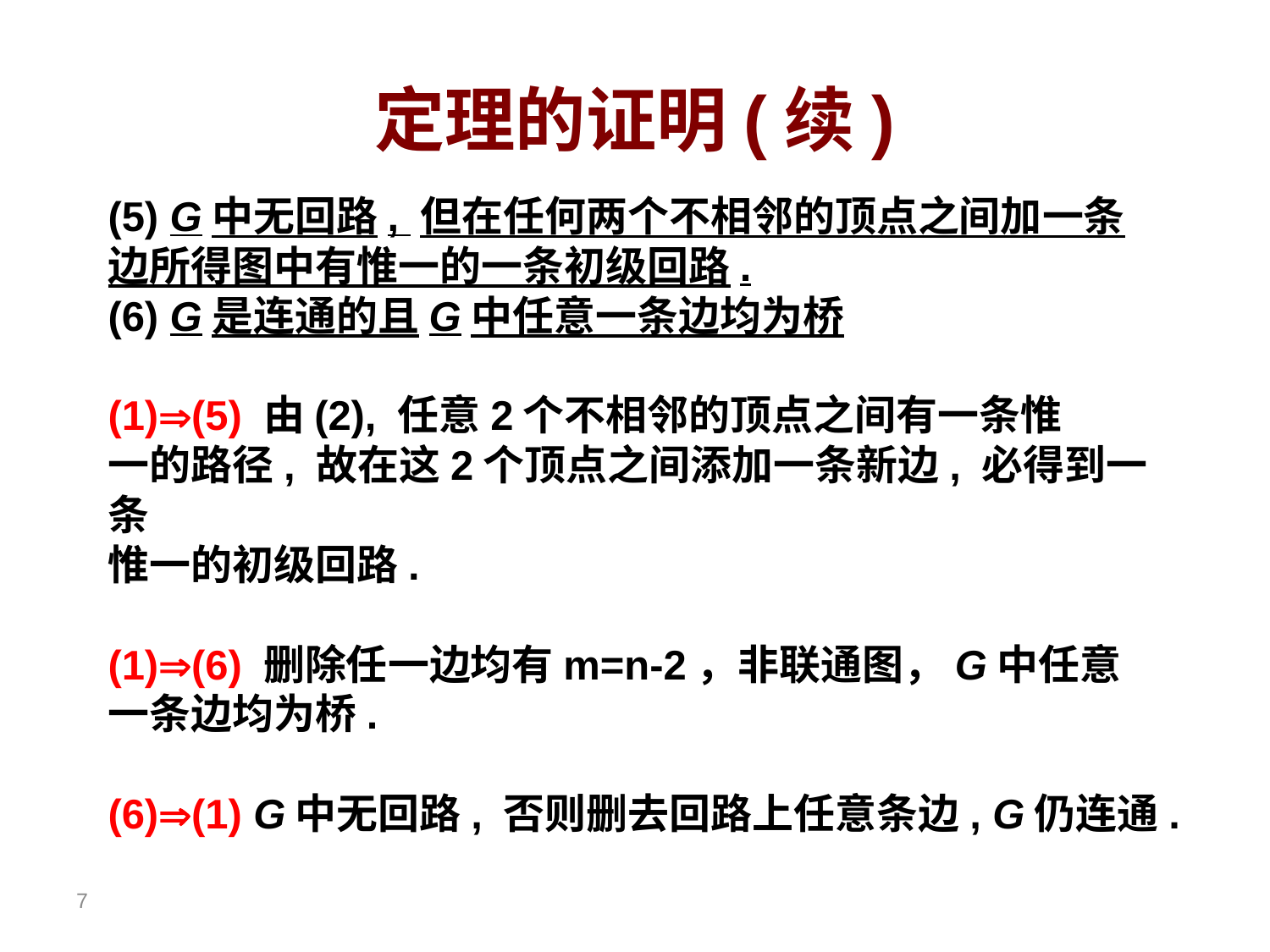

# 定理的证明(续)
(5) G中无回路, 但在任何两个不相邻的顶点之间加一条边所得图中有惟一的一条初级回路.
(6) G是连通的且G中任意一条边均为桥

(1)⇒(5) 由(2), 任意2个不相邻的顶点之间有一条惟
一的路径, 故在这2个顶点之间添加一条新边, 必得到一条
惟一的初级回路.

(1)⇒(6) 删除任一边均有m=n-2，非联通图，G中任意一条边均为桥.

(6)⇒(1) G中无回路, 否则删去回路上任意条边, G仍连通.
7